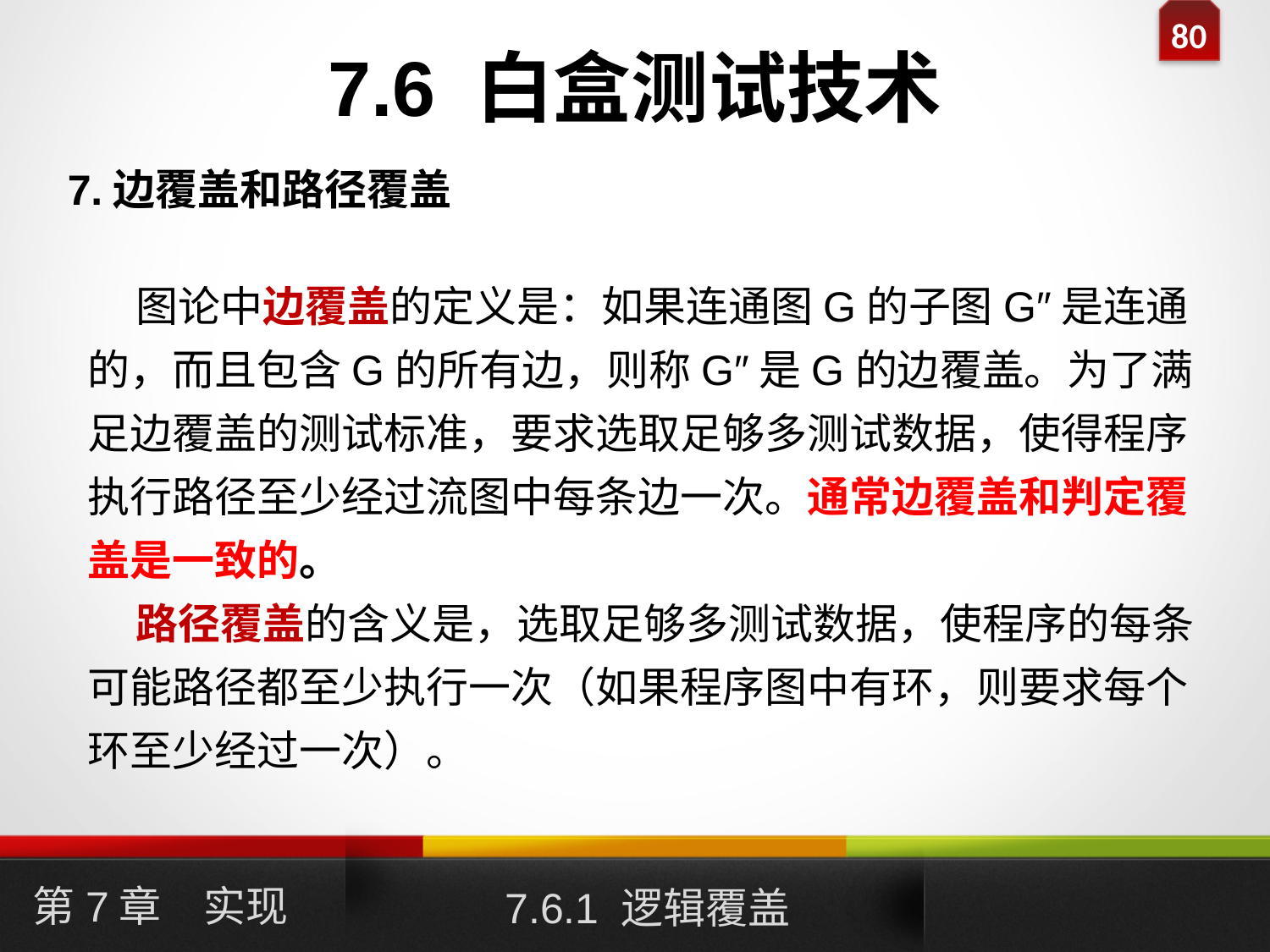

# 7.6 白盒测试技术
7.边覆盖和路径覆盖
    图论中边覆盖的定义是：如果连通图G的子图G″是连通的，而且包含G的所有边，则称G″是G的边覆盖。为了满足边覆盖的测试标准，要求选取足够多测试数据，使得程序执行路径至少经过流图中每条边一次。通常边覆盖和判定覆盖是一致的。
    路径覆盖的含义是，选取足够多测试数据，使程序的每条可能路径都至少执行一次（如果程序图中有环，则要求每个环至少经过一次）。
第7章　实现
7.6.1 逻辑覆盖